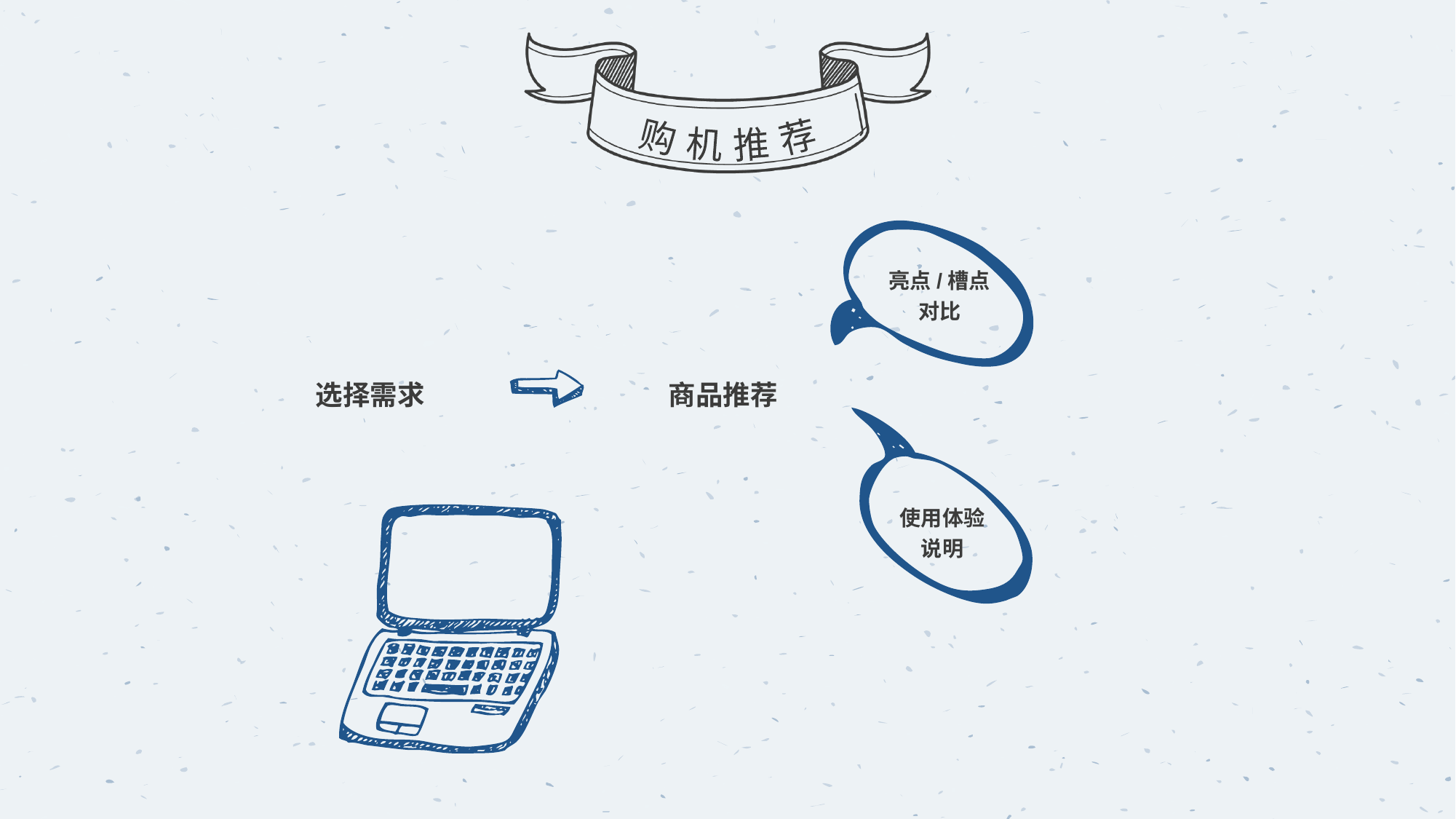

购 机 推 荐

亮点/槽点
对比

选择需求
商品推荐

使用体验
说明